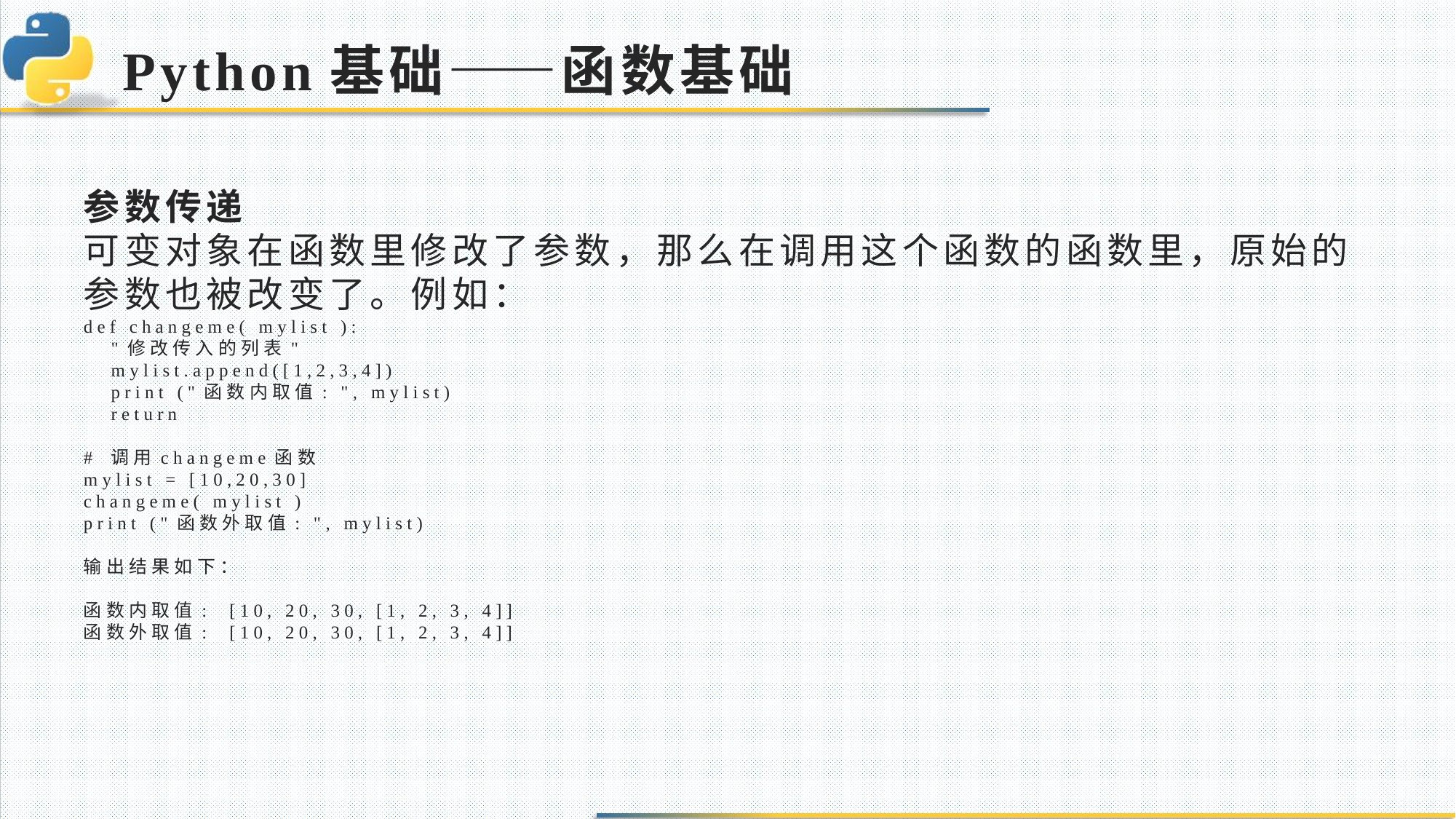

# Python基础——函数基础
参数传递
可变对象在函数里修改了参数，那么在调用这个函数的函数里，原始的参数也被改变了。例如：
def changeme( mylist ):
   "修改传入的列表"
   mylist.append([1,2,3,4])
   print ("函数内取值: ", mylist)
   return

# 调用changeme函数
mylist = [10,20,30]
changeme( mylist )
print ("函数外取值: ", mylist)

输出结果如下：

函数内取值:  [10, 20, 30, [1, 2, 3, 4]]
函数外取值:  [10, 20, 30, [1, 2, 3, 4]]